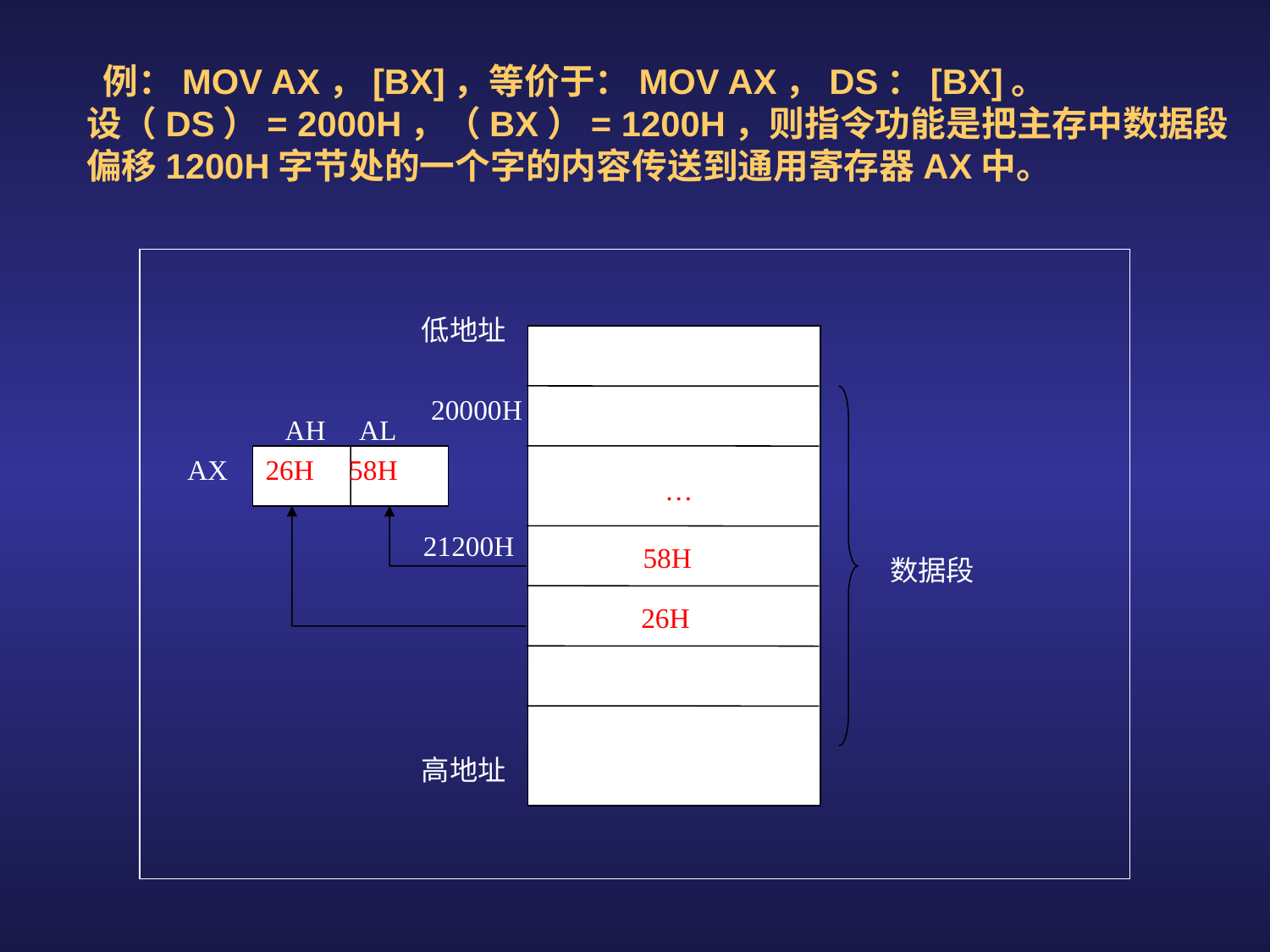

例：MOV AX，[BX]，等价于：MOV AX，DS：[BX]。
设（DS）= 2000H，（BX）= 1200H，则指令功能是把主存中数据段偏移1200H字节处的一个字的内容传送到通用寄存器AX中。

低地址

20000H

AH     AL

AX

26H     58H

……

21200H

58H
数据段

26H

……
高地址